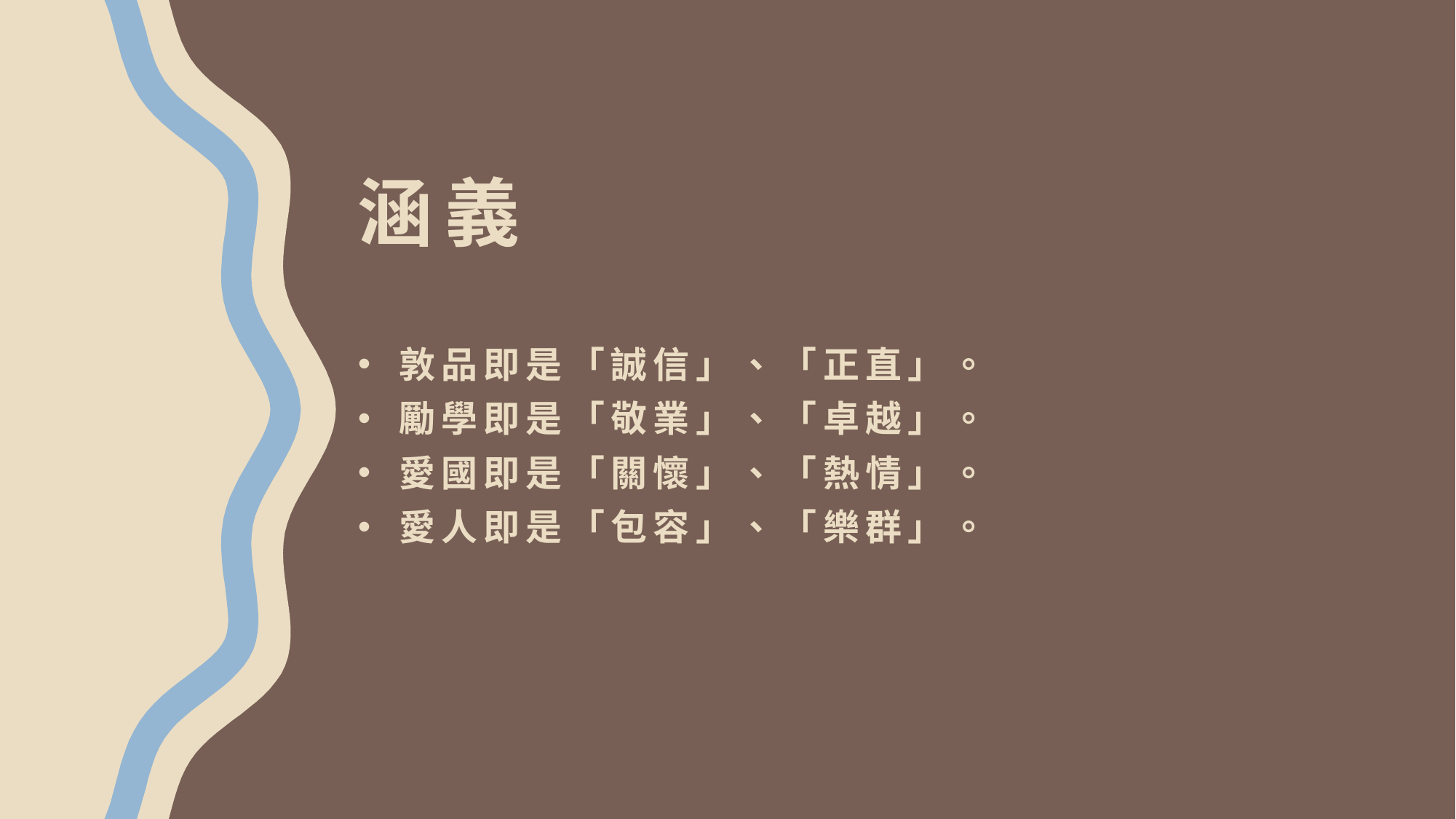

# 涵義
敦品即是「誠信」、「正直」。
勵學即是「敬業」、「卓越」。
愛國即是「關懷」、「熱情」。
愛人即是「包容」、「樂群」。